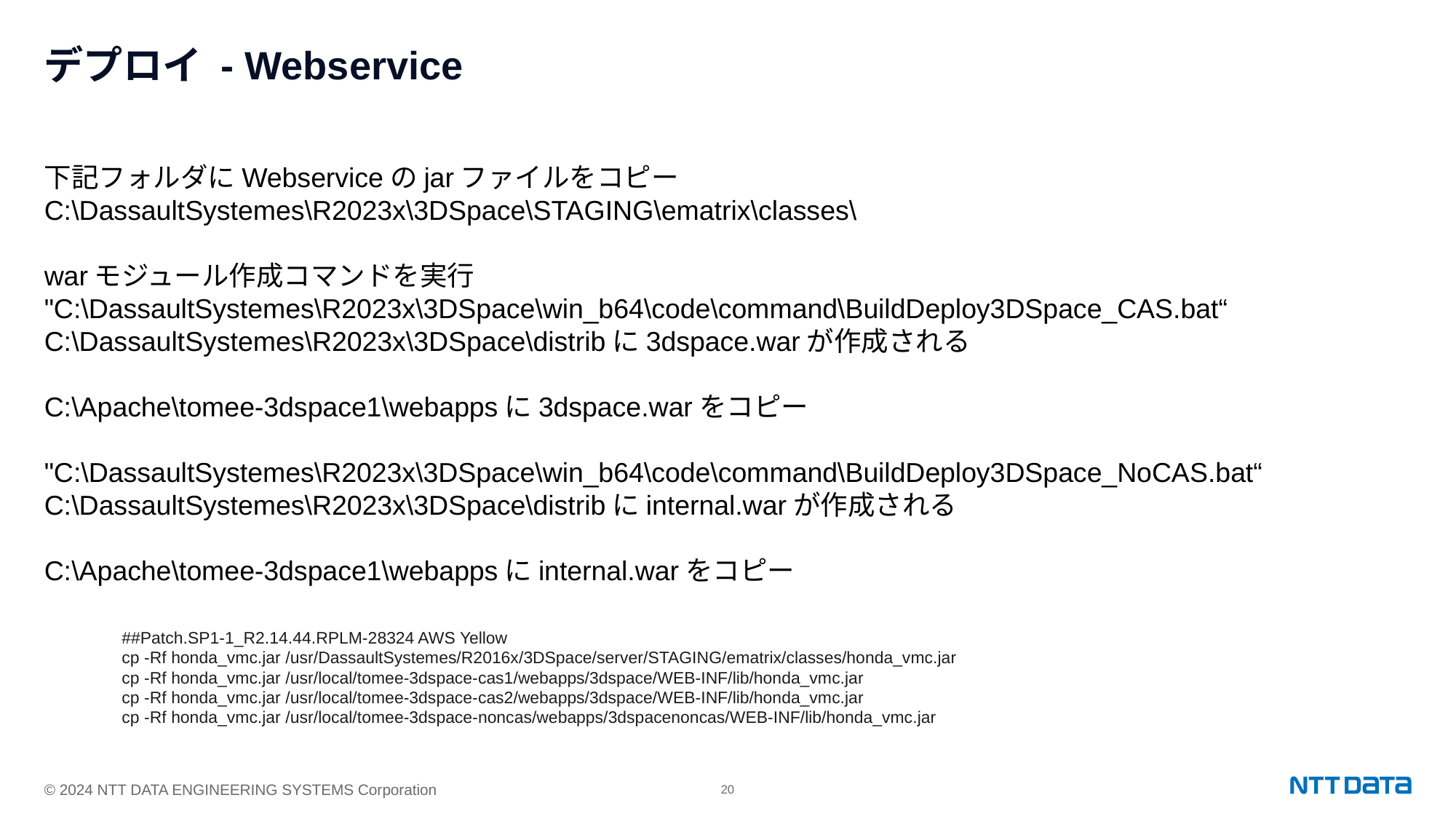

# デプロイ - Webservice
下記フォルダにWebserviceのjarファイルをコピー
C:\DassaultSystemes\R2023x\3DSpace\STAGING\ematrix\classes\

warモジュール作成コマンドを実行
"C:\DassaultSystemes\R2023x\3DSpace\win_b64\code\command\BuildDeploy3DSpace_CAS.bat“
C:\DassaultSystemes\R2023x\3DSpace\distribに3dspace.warが作成される

C:\Apache\tomee-3dspace1\webappsに3dspace.warをコピー

"C:\DassaultSystemes\R2023x\3DSpace\win_b64\code\command\BuildDeploy3DSpace_NoCAS.bat“
C:\DassaultSystemes\R2023x\3DSpace\distribにinternal.warが作成される

C:\Apache\tomee-3dspace1\webappsにinternal.warをコピー

##Patch.SP1-1_R2.14.44.RPLM-28324 AWS Yellow
cp -Rf honda_vmc.jar /usr/DassaultSystemes/R2016x/3DSpace/server/STAGING/ematrix/classes/honda_vmc.jar
cp -Rf honda_vmc.jar /usr/local/tomee-3dspace-cas1/webapps/3dspace/WEB-INF/lib/honda_vmc.jar
cp -Rf honda_vmc.jar /usr/local/tomee-3dspace-cas2/webapps/3dspace/WEB-INF/lib/honda_vmc.jar
cp -Rf honda_vmc.jar /usr/local/tomee-3dspace-noncas/webapps/3dspacenoncas/WEB-INF/lib/honda_vmc.jar